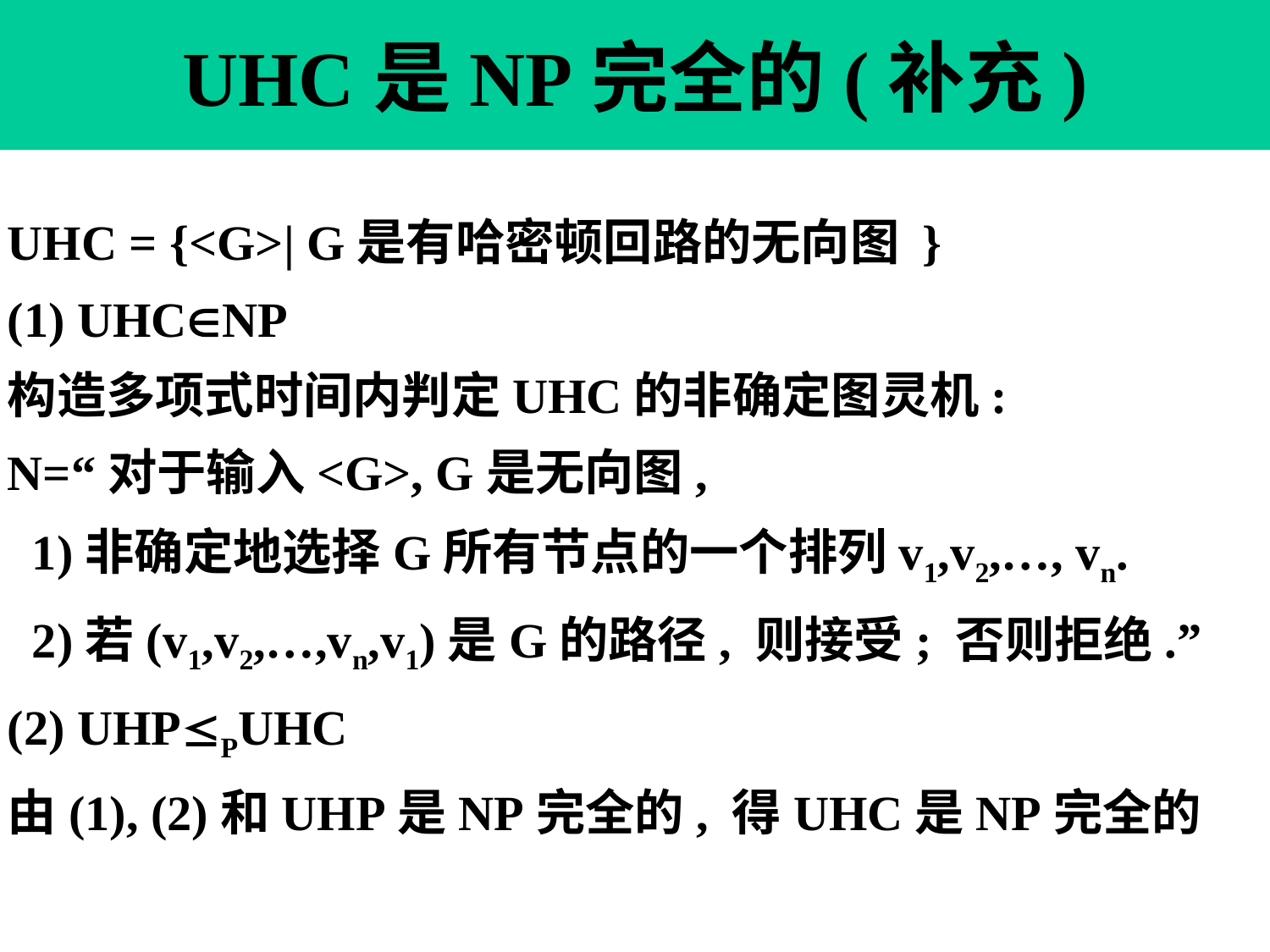

# UHC是NP完全的(补充)
UHC = {<G>| G是有哈密顿回路的无向图 }
(1) UHC∈NP
构造多项式时间内判定UHC的非确定图灵机:
N=“对于输入<G>, G是无向图,
  1)非确定地选择G所有节点的一个排列v1,v2,…, vn.
  2)若(v1,v2,…,vn,v1)是G的路径, 则接受; 否则拒绝.”
(2) UHP≤PUHC
由(1), (2)和UHP是NP完全的, 得UHC是NP完全的